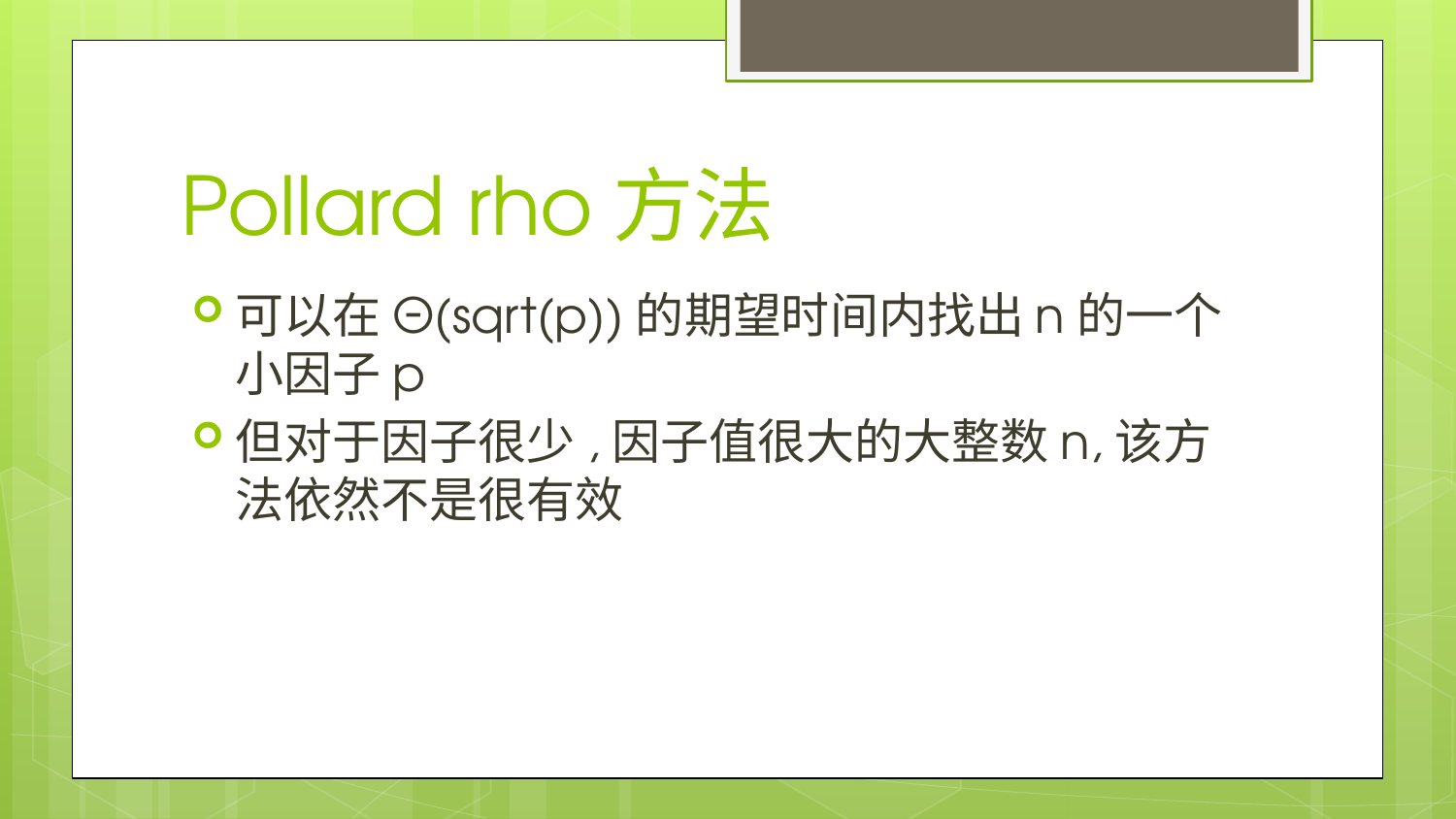

# Pollard rho方法
可以在Θ(sqrt(p))的期望时间内找出n的一个小因子p
但对于因子很少,因子值很大的大整数n,该方法依然不是很有效